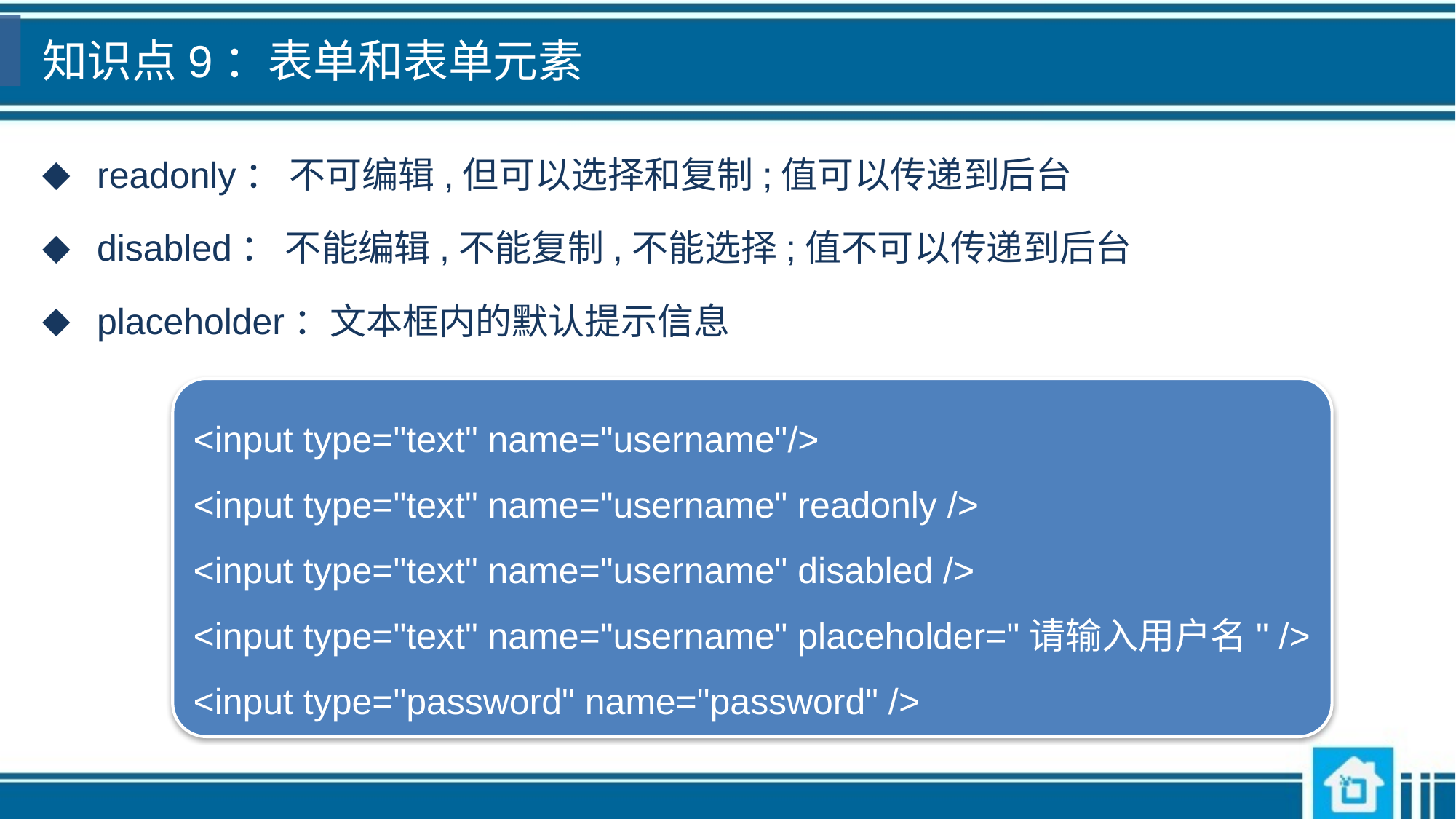

# 知识点9：表单和表单元素
readonly： 不可编辑,但可以选择和复制;值可以传递到后台
disabled： 不能编辑,不能复制,不能选择;值不可以传递到后台
placeholder：文本框内的默认提示信息
<input type="text" name="username"/>
<input type="text" name="username" readonly />
<input type="text" name="username" disabled />
<input type="text" name="username" placeholder="请输入用户名" />
<input type="password" name="password" />